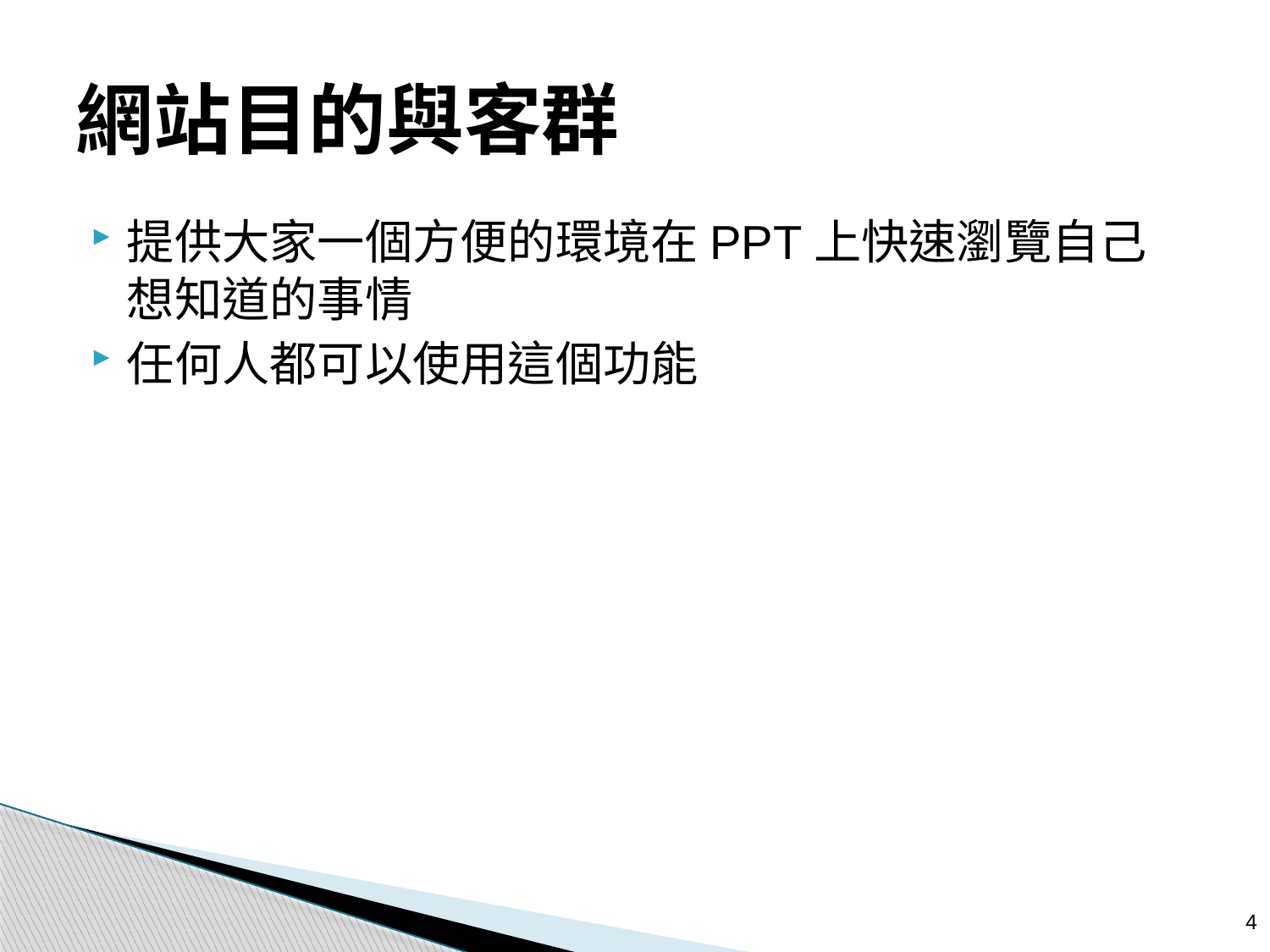

# 網站目的與客群
提供大家一個方便的環境在PPT上快速瀏覽自己想知道的事情
任何人都可以使用這個功能
4